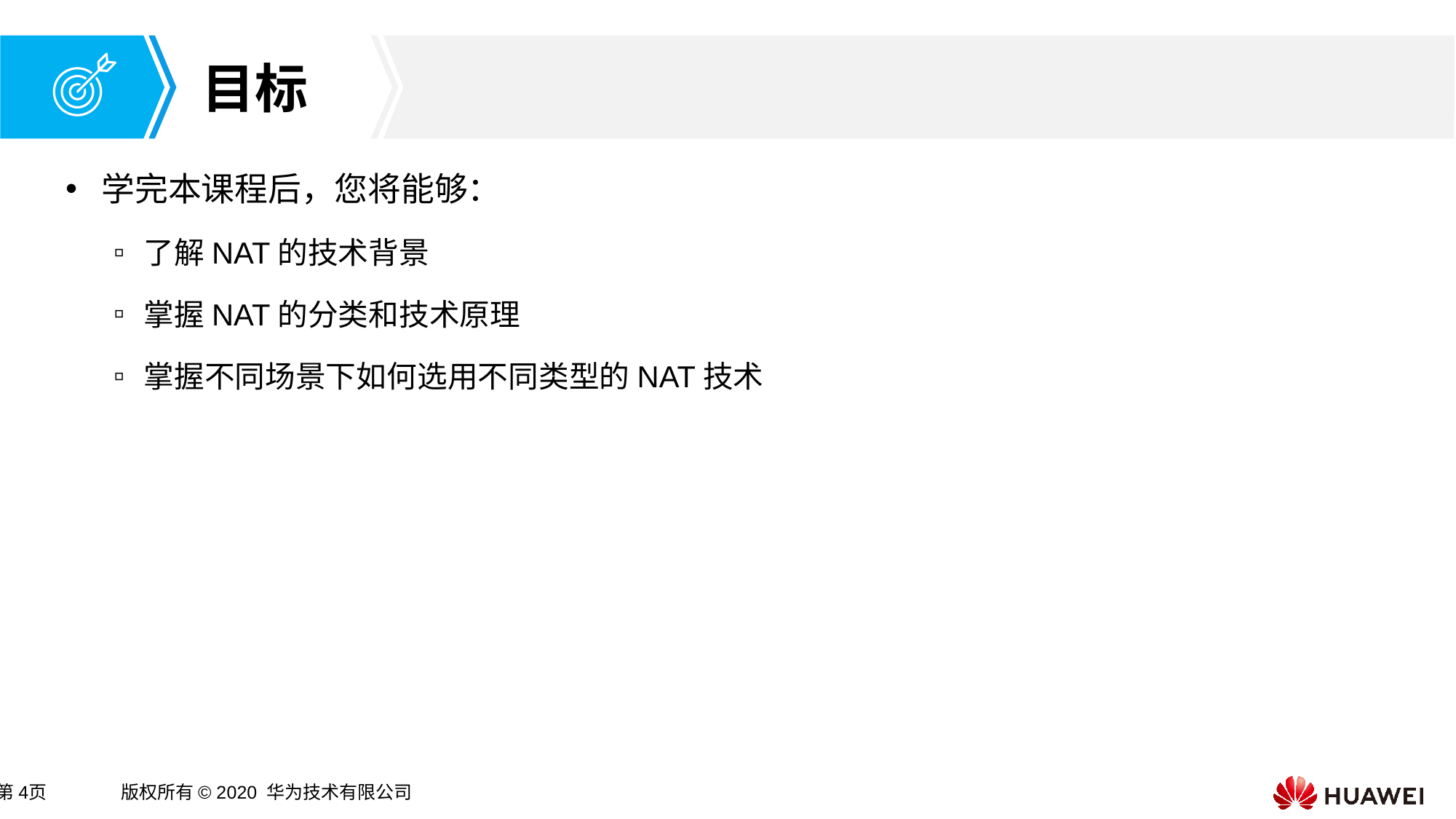

学完本课程后，您将能够：
了解NAT的技术背景
掌握NAT的分类和技术原理
掌握不同场景下如何选用不同类型的NAT技术